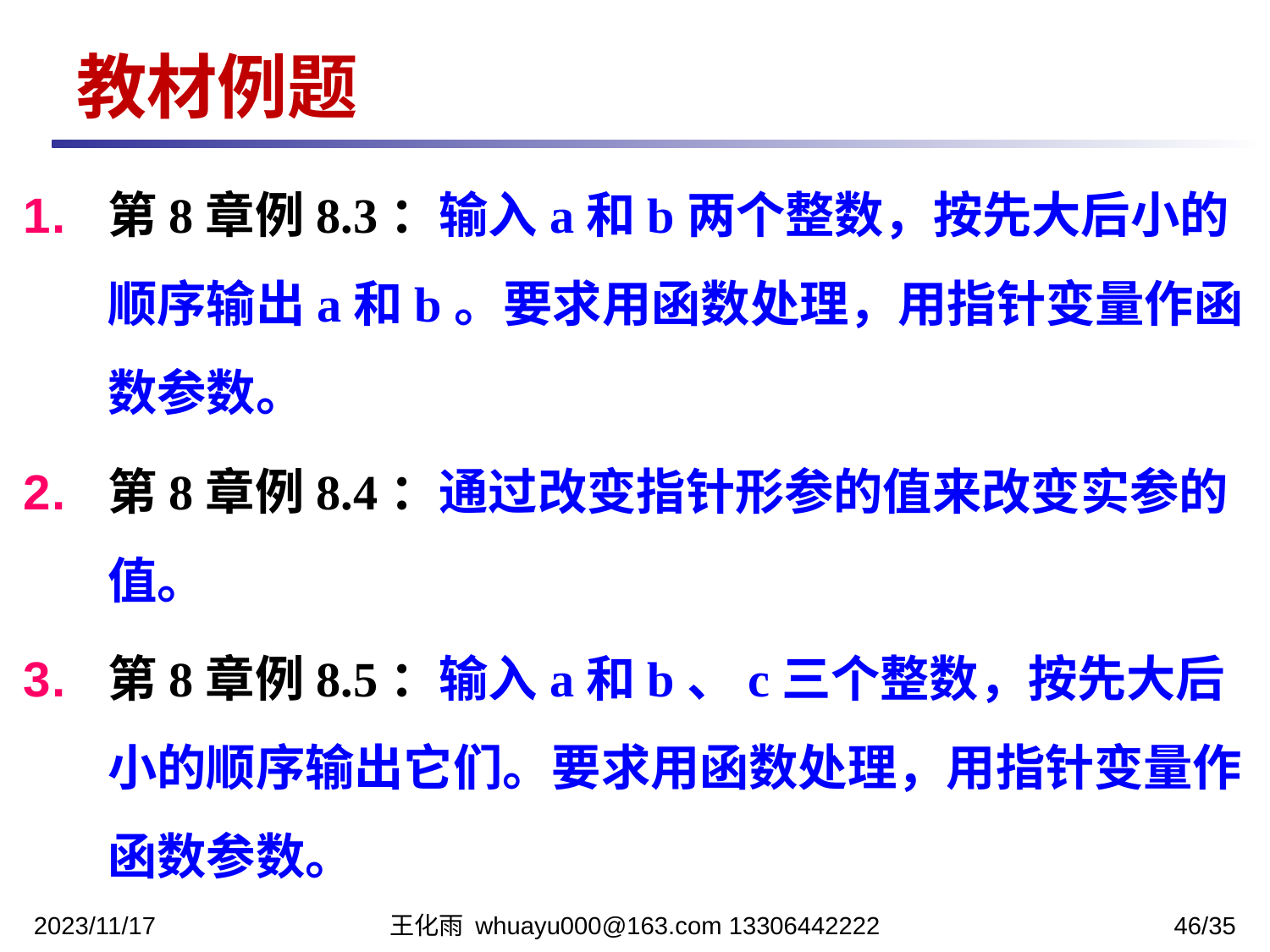

教材例题
第8章例8.3：输入a和b两个整数，按先大后小的顺序输出a和b。要求用函数处理，用指针变量作函数参数。
第8章例8.4：通过改变指针形参的值来改变实参的值。
第8章例8.5：输入a和b、c三个整数，按先大后小的顺序输出它们。要求用函数处理，用指针变量作函数参数。

2023/11/17
王化雨 whuayu000@163.com 13306442222
46/35